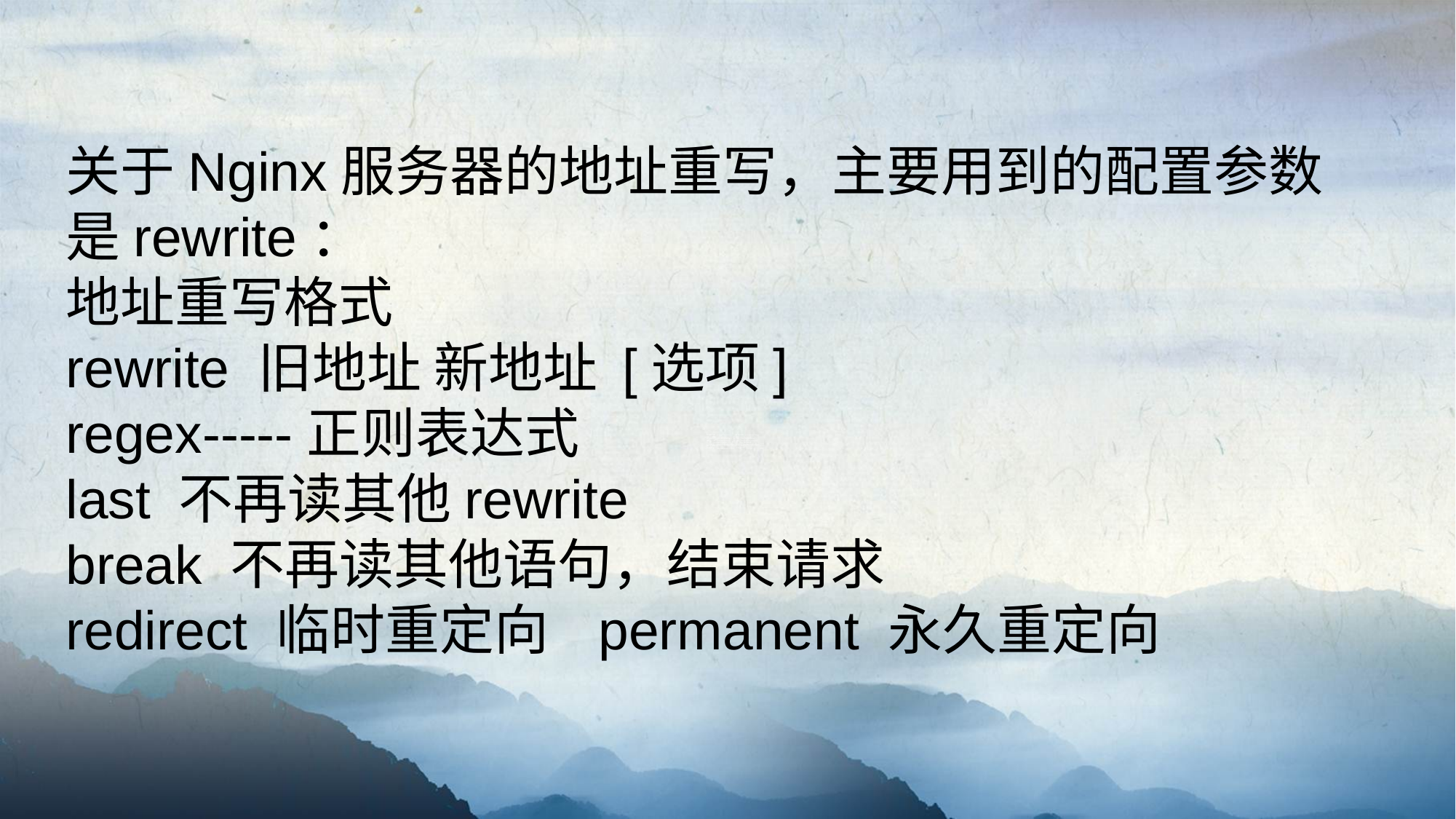

关于Nginx服务器的地址重写，主要用到的配置参数是rewrite：
地址重写格式
rewrite 旧地址 新地址 [选项]
regex-----正则表达式
last 不再读其他rewrite
break 不再读其他语句，结束请求
redirect 临时重定向   permanent 永久重定向